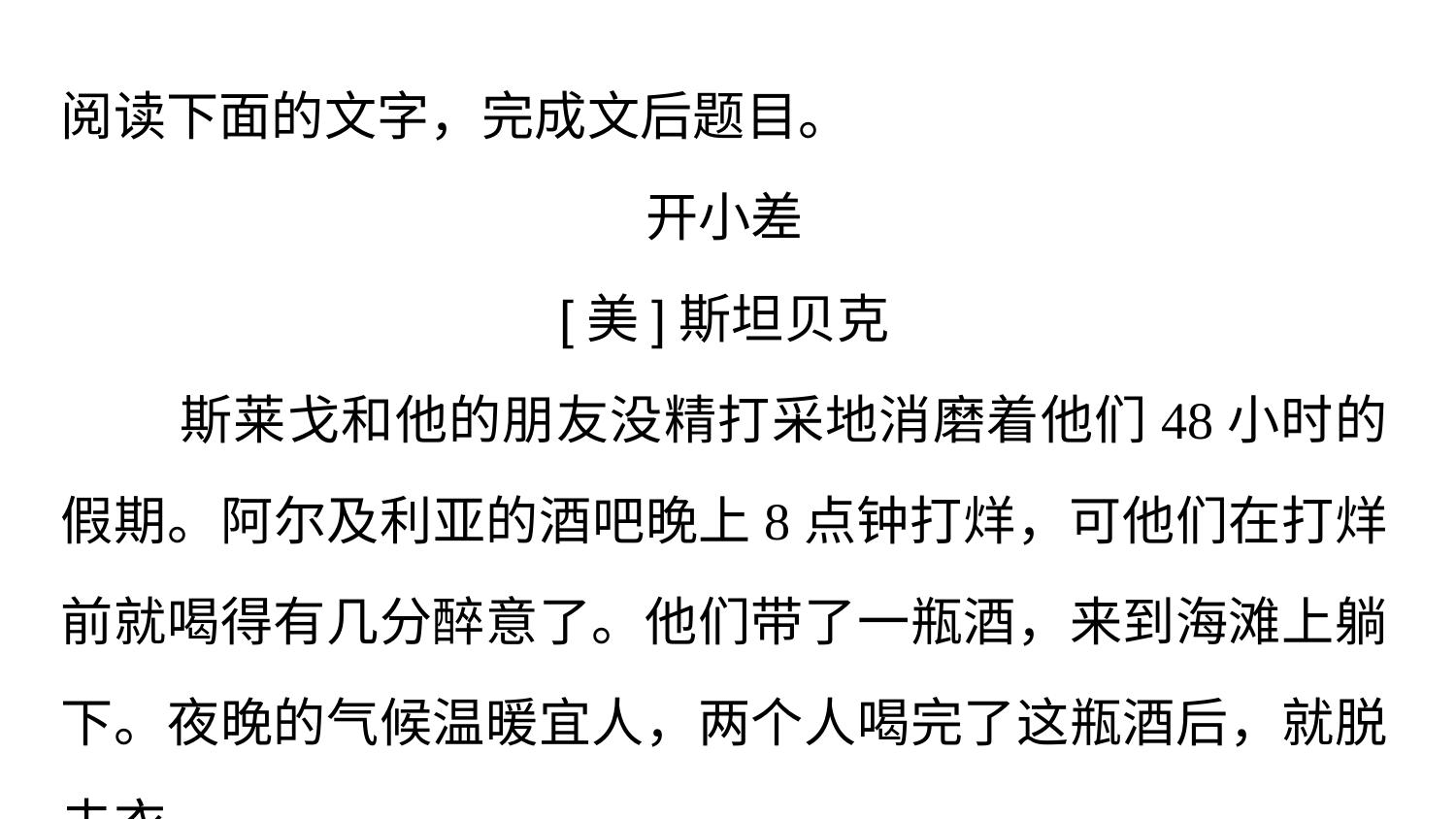

阅读下面的文字，完成文后题目。
开小差
[美]斯坦贝克
        斯莱戈和他的朋友没精打采地消磨着他们48小时的假期。阿尔及利亚的酒吧晚上8点钟打烊，可他们在打烊前就喝得有几分醉意了。他们带了一瓶酒，来到海滩上躺下。夜晚的气候温暖宜人，两个人喝完了这瓶酒后，就脱去衣